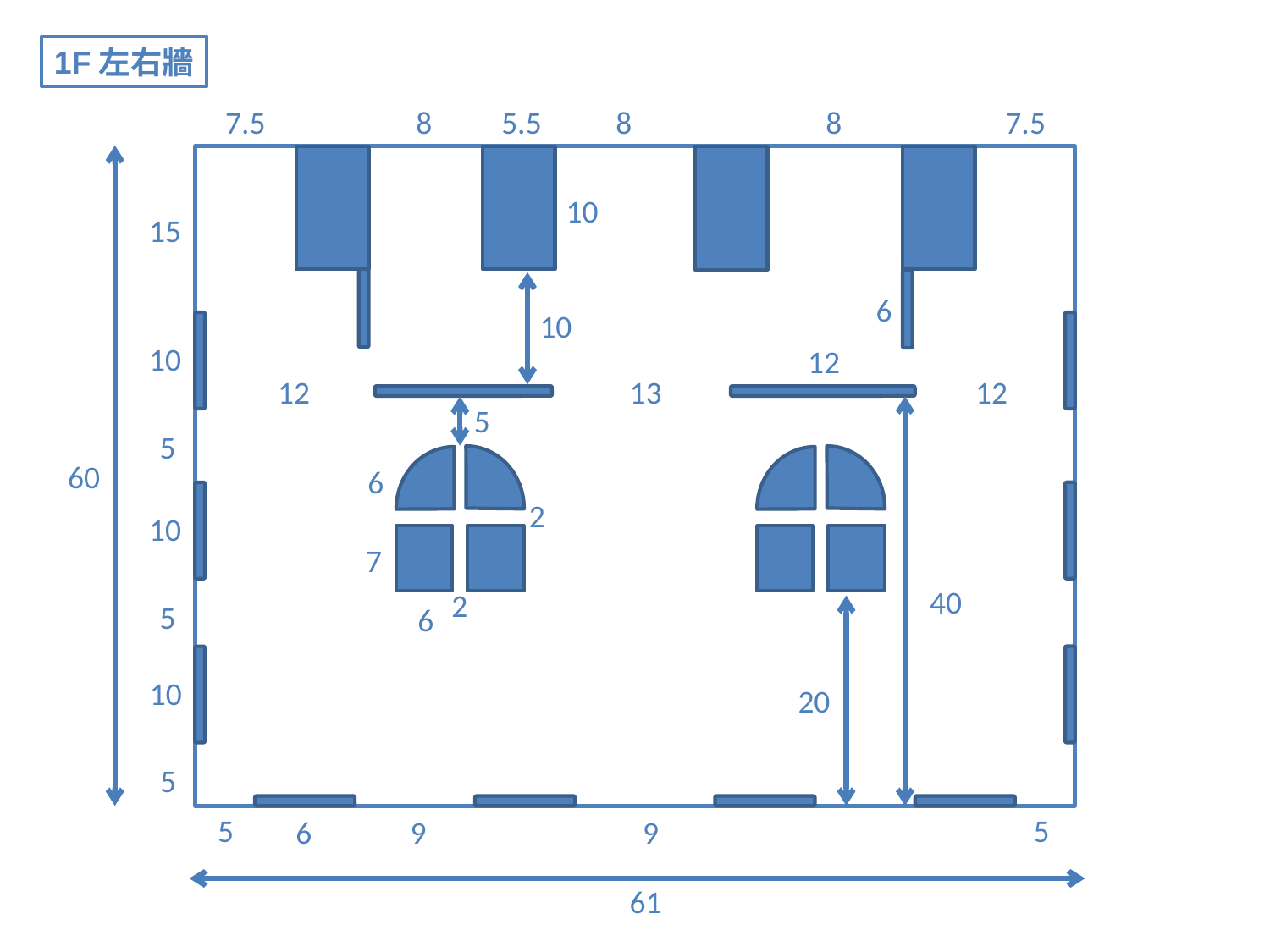

1F左右牆
7.5
8
5.5
8
8
7.5

10
15
6
10

10
12

12
13
12

5
5

60
6
2
10

7
40
2
5
6
10
20

5

5
5
6
9
9
61